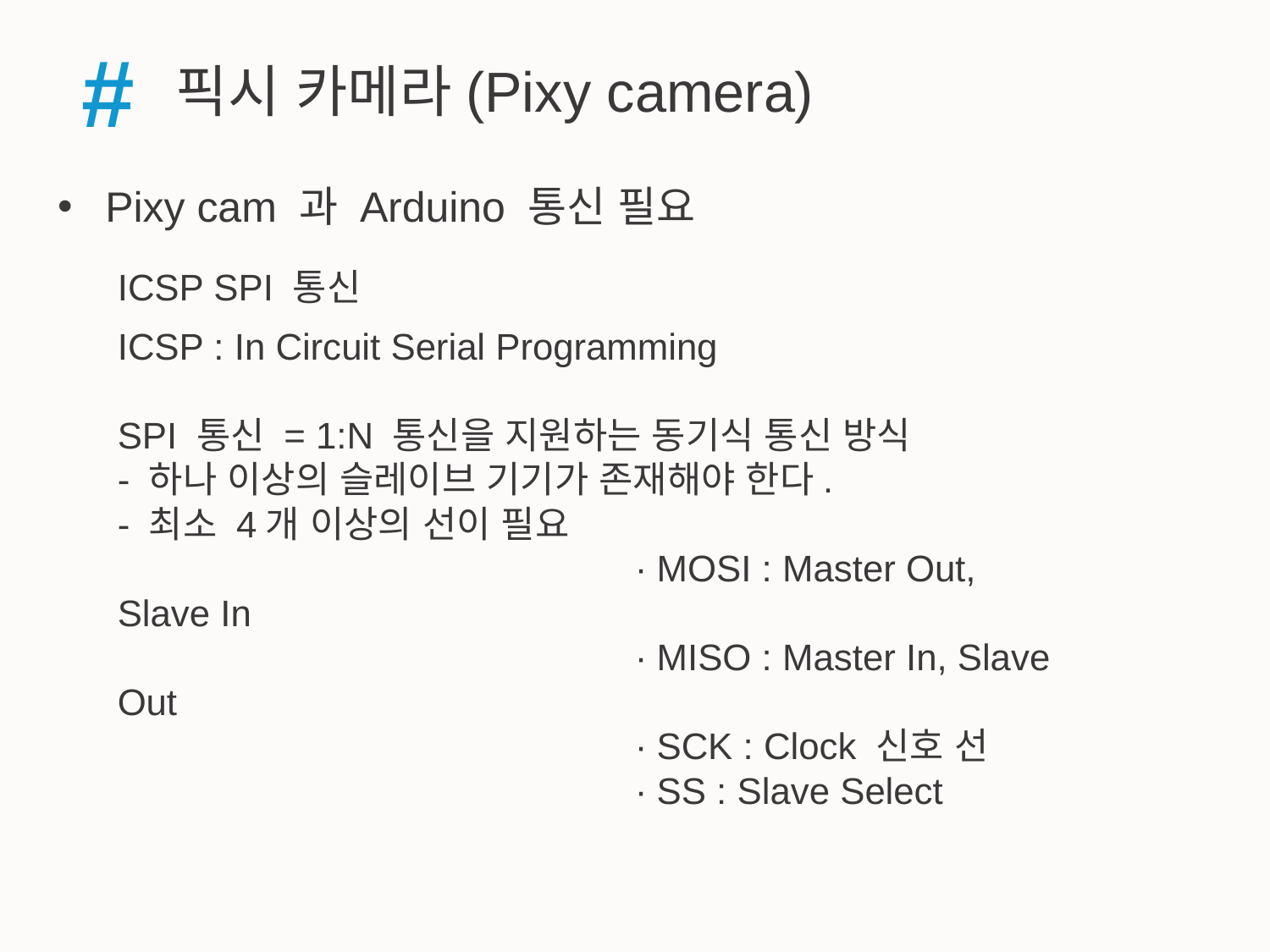

#
픽시 카메라(Pixy camera)
Pixy cam 과 Arduino 통신 필요

ICSP SPI 통신
ICSP : In Circuit Serial Programming

SPI 통신 = 1:N 통신을 지원하는 동기식 통신 방식
- 하나 이상의 슬레이브 기기가 존재해야 한다.
- 최소 4개 이상의 선이 필요
	∙ MOSI : Master Out, Slave In
	∙ MISO : Master In, Slave Out
	∙ SCK : Clock 신호 선
	∙ SS : Slave Select